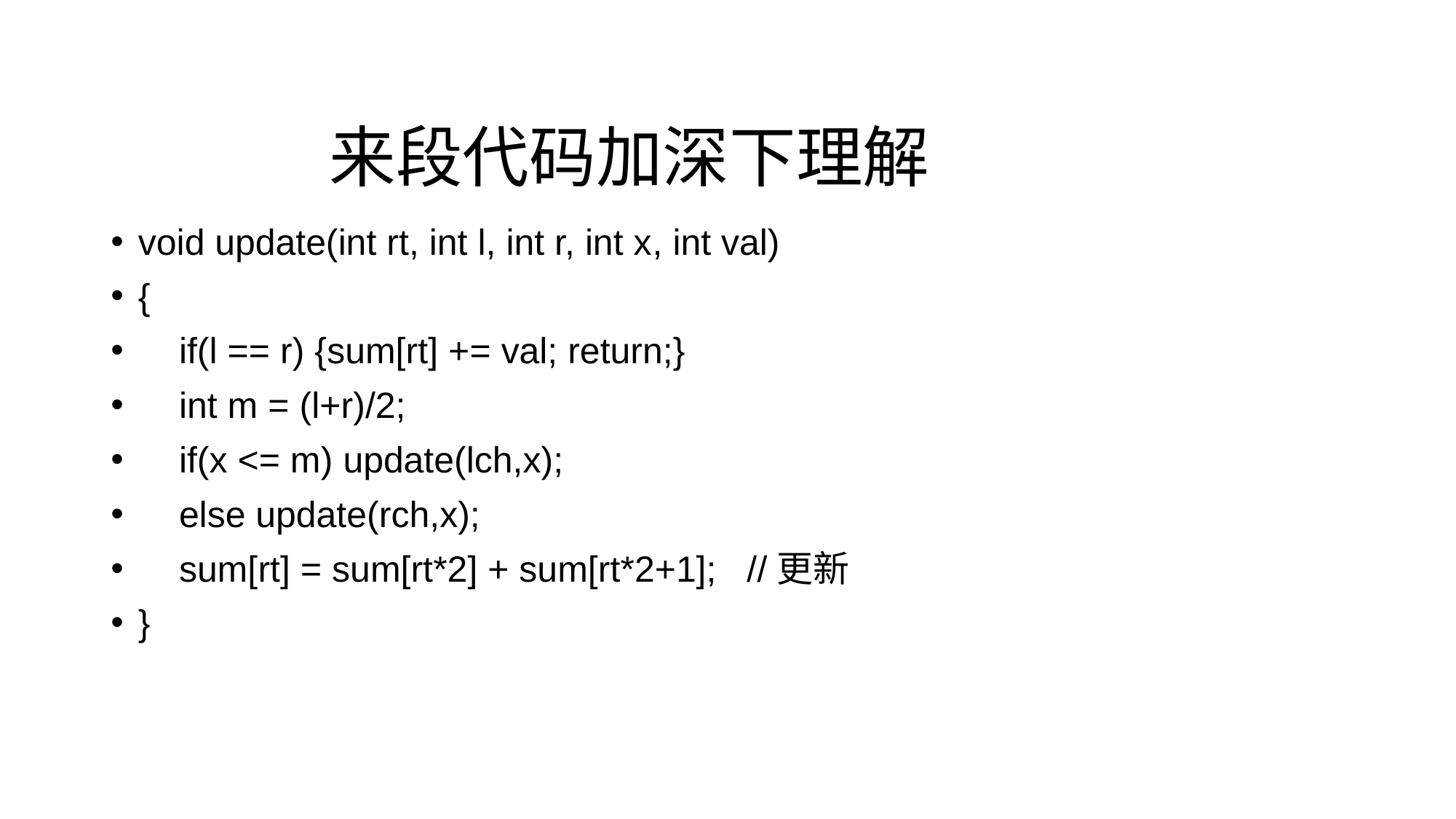

# 来段代码加深下理解
void update(int rt, int l, int r, int x, int val)
{
    if(l == r) {sum[rt] += val; return;}
    int m = (l+r)/2;
    if(x <= m) update(lch,x);
    else update(rch,x);
    sum[rt] = sum[rt*2] + sum[rt*2+1];   //更新
}